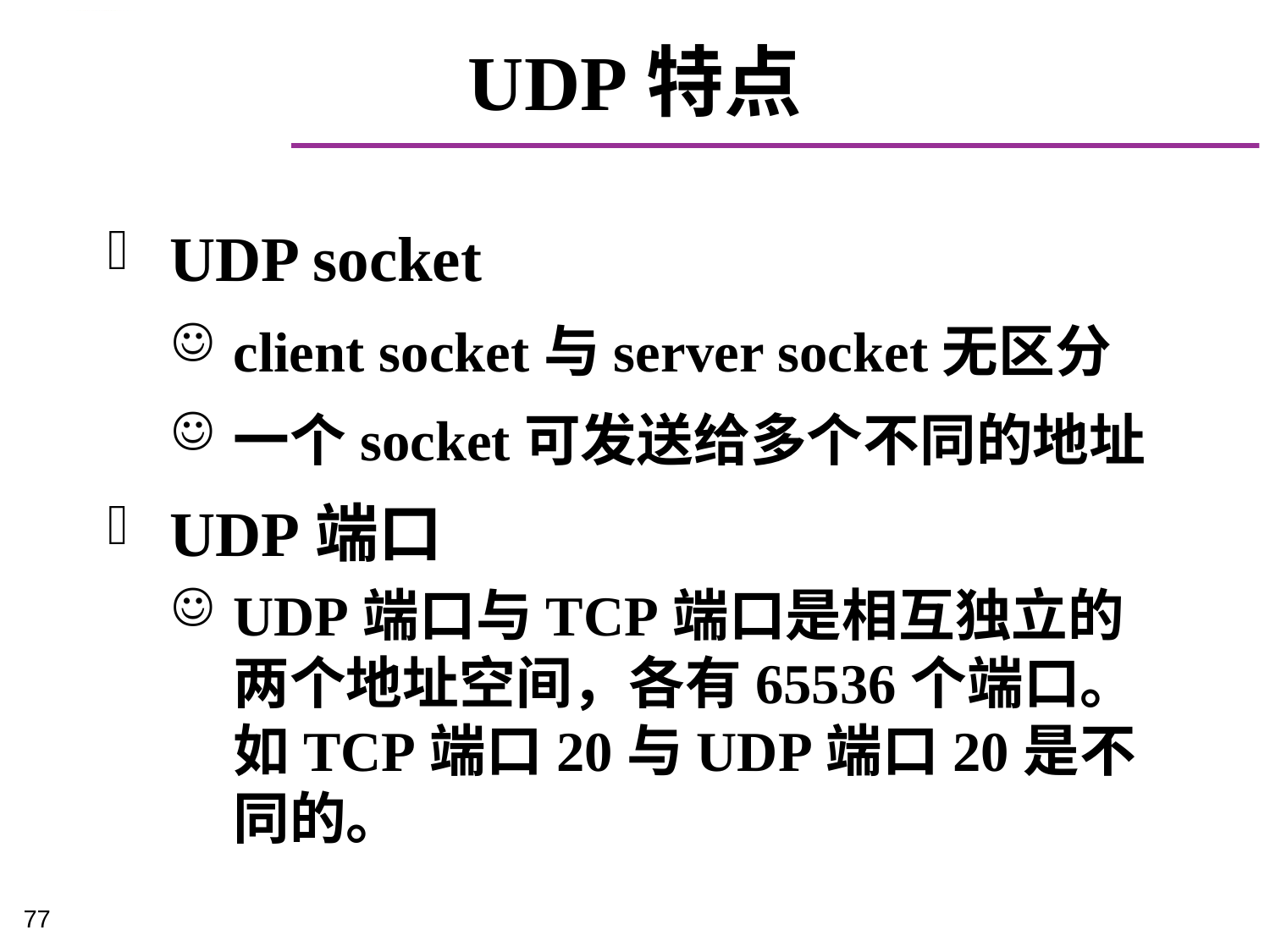

# UDP特点
UDP socket
client socket与server socket无区分
一个socket可发送给多个不同的地址
UDP端口
UDP端口与TCP端口是相互独立的两个地址空间，各有65536个端口。如TCP端口20与UDP端口20是不同的。
77